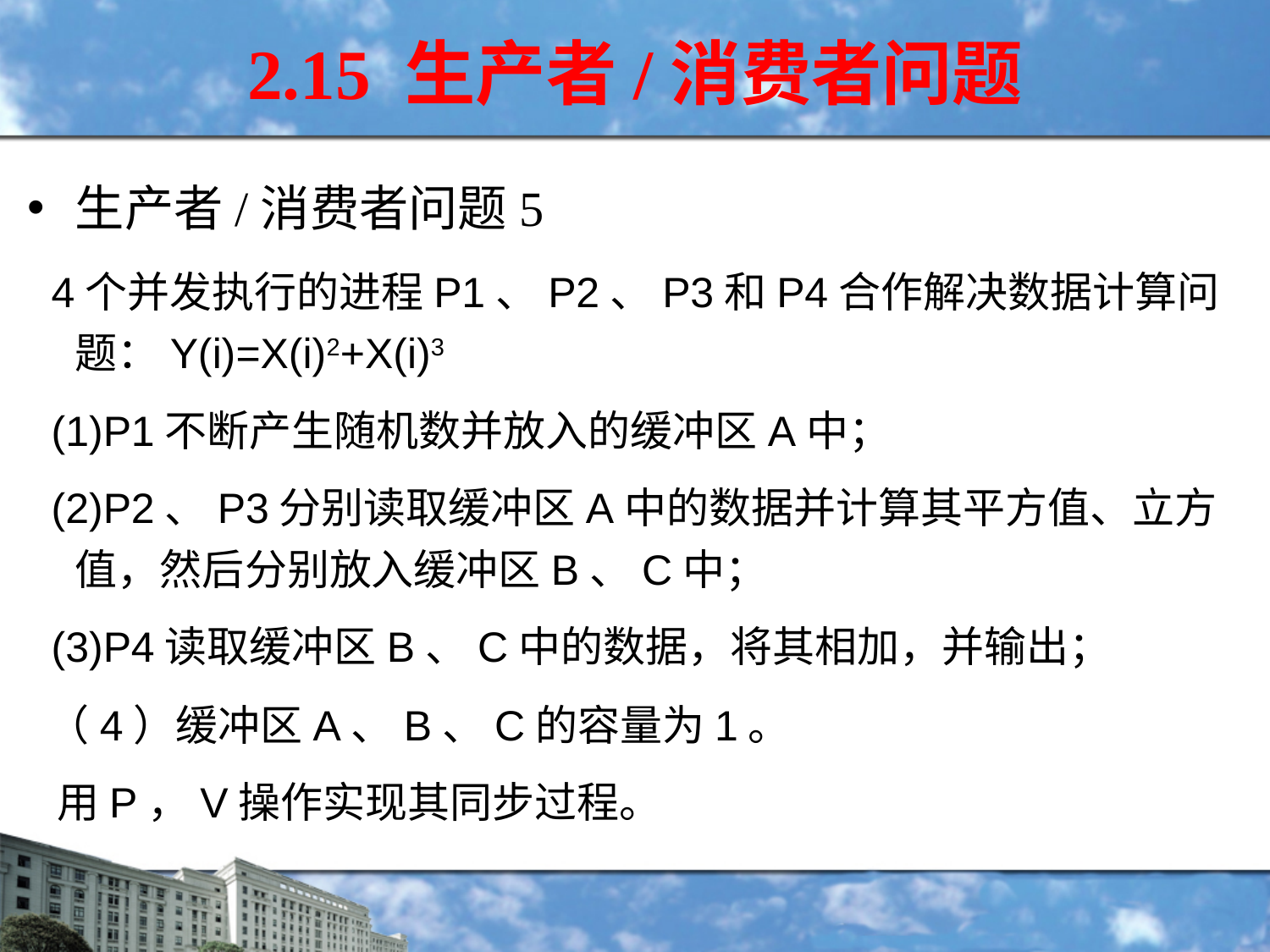

2.15 生产者/消费者问题
生产者/消费者问题5
  4个并发执行的进程P1、P2、P3和P4合作解决数据计算问题：Y(i)=X(i)2+X(i)3
  (1)P1不断产生随机数并放入的缓冲区A中；
  (2)P2、P3分别读取缓冲区A中的数据并计算其平方值、立方值，然后分别放入缓冲区B、C中；
  (3)P4读取缓冲区B、C中的数据，将其相加，并输出；
 （4）缓冲区A、B、C的容量为1。
  用P，V操作实现其同步过程。